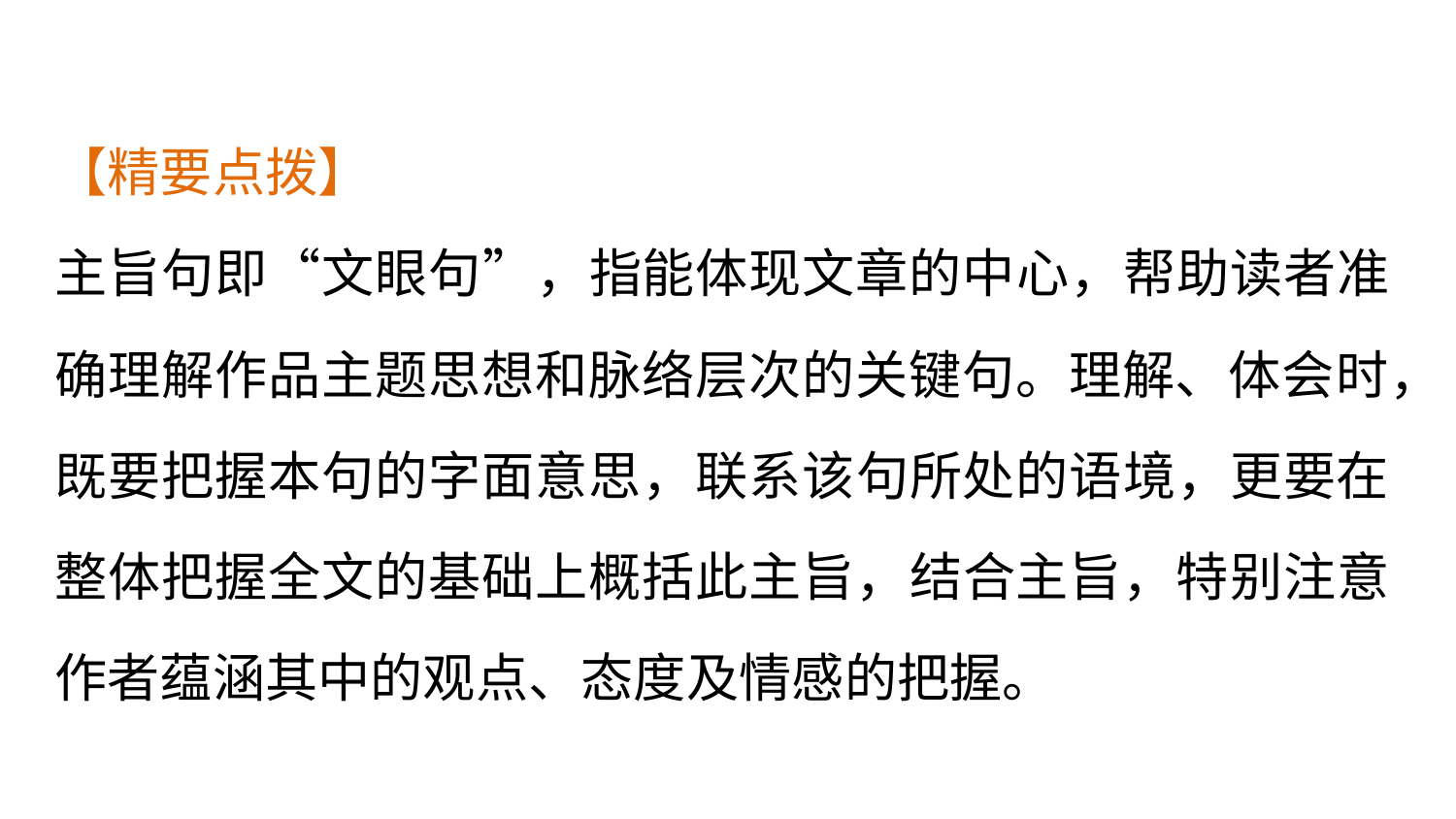

【精要点拨】
主旨句即“文眼句”，指能体现文章的中心，帮助读者准确理解作品主题思想和脉络层次的关键句。理解、体会时，既要把握本句的字面意思，联系该句所处的语境，更要在整体把握全文的基础上概括此主旨，结合主旨，特别注意作者蕴涵其中的观点、态度及情感的把握。